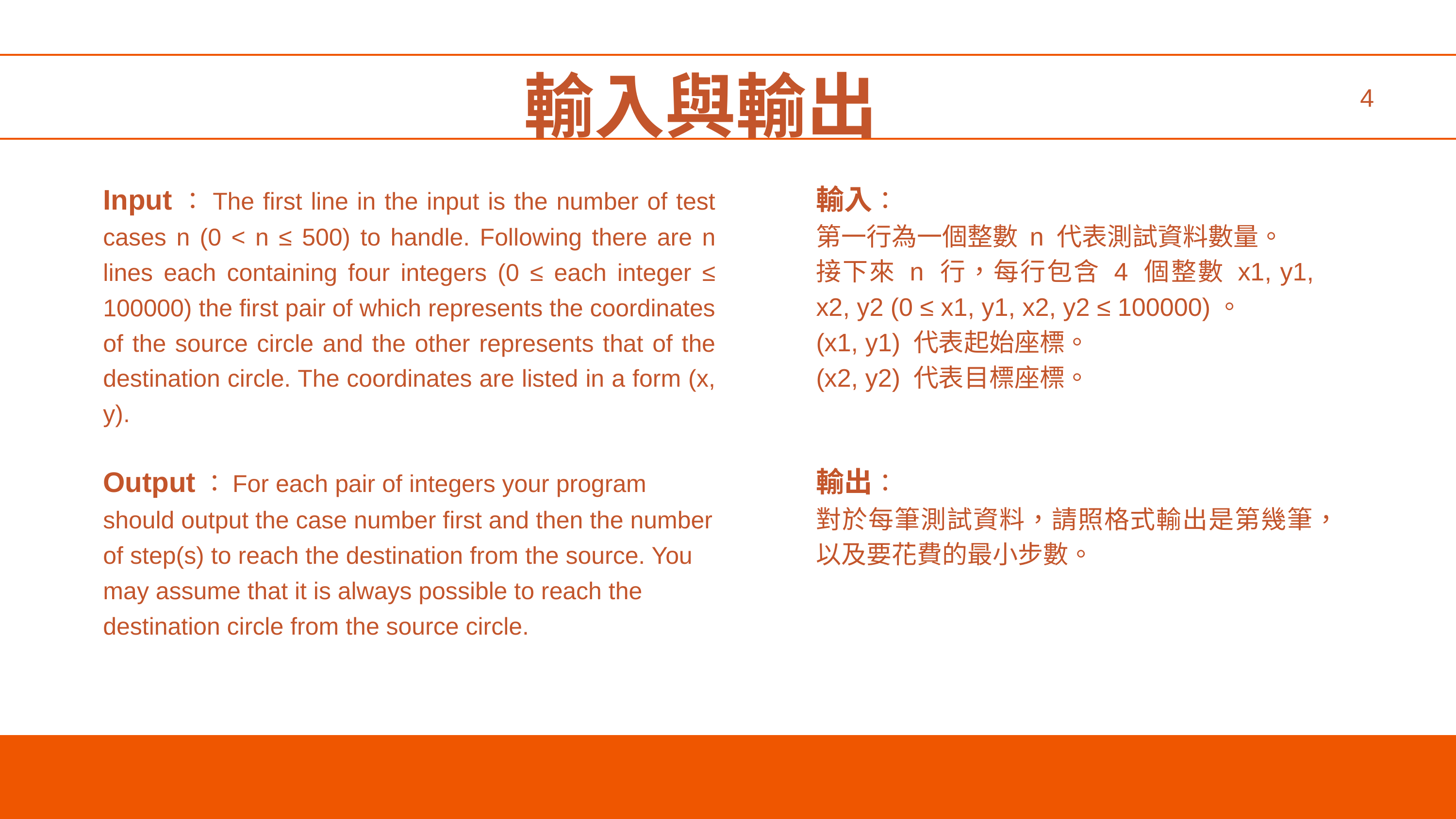

輸入與輸出

4
Input：The first line in the input is the number of test cases n (0 < n ≤ 500) to handle. Following there are n lines each containing four integers (0 ≤ each integer ≤ 100000) the first pair of which represents the coordinates of the source circle and the other represents that of the destination circle. The coordinates are listed in a form (x, y).

Output：For each pair of integers your program should output the case number first and then the number of step(s) to reach the destination from the source. You may assume that it is always possible to reach the destination circle from the source circle.
輸入：
第一行為一個整數 n 代表測試資料數量。
接下來 n 行，每行包含 4 個整數 x1, y1, x2, y2 (0 ≤ x1, y1, x2, y2 ≤ 100000)。
(x1, y1) 代表起始座標。
(x2, y2) 代表目標座標。

輸出：
對於每筆測試資料，請照格式輸出是第幾筆，
以及要花費的最小步數。